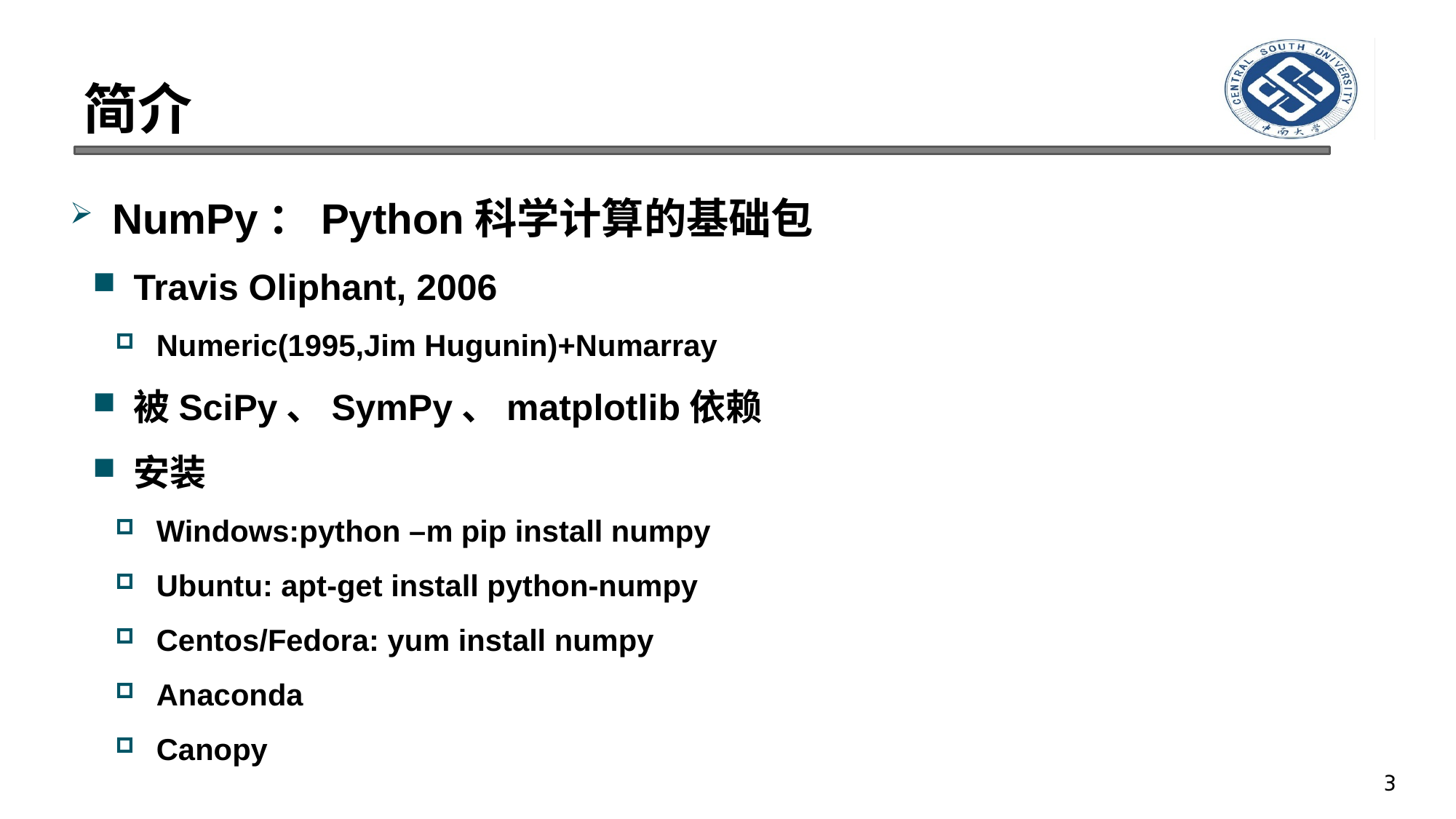

# 简介
NumPy：Python科学计算的基础包
Travis Oliphant, 2006
Numeric(1995,Jim Hugunin)+Numarray
被SciPy、SymPy、matplotlib依赖
安装
Windows:python –m pip install numpy
Ubuntu: apt-get install python-numpy
Centos/Fedora: yum install numpy
Anaconda
Canopy

3